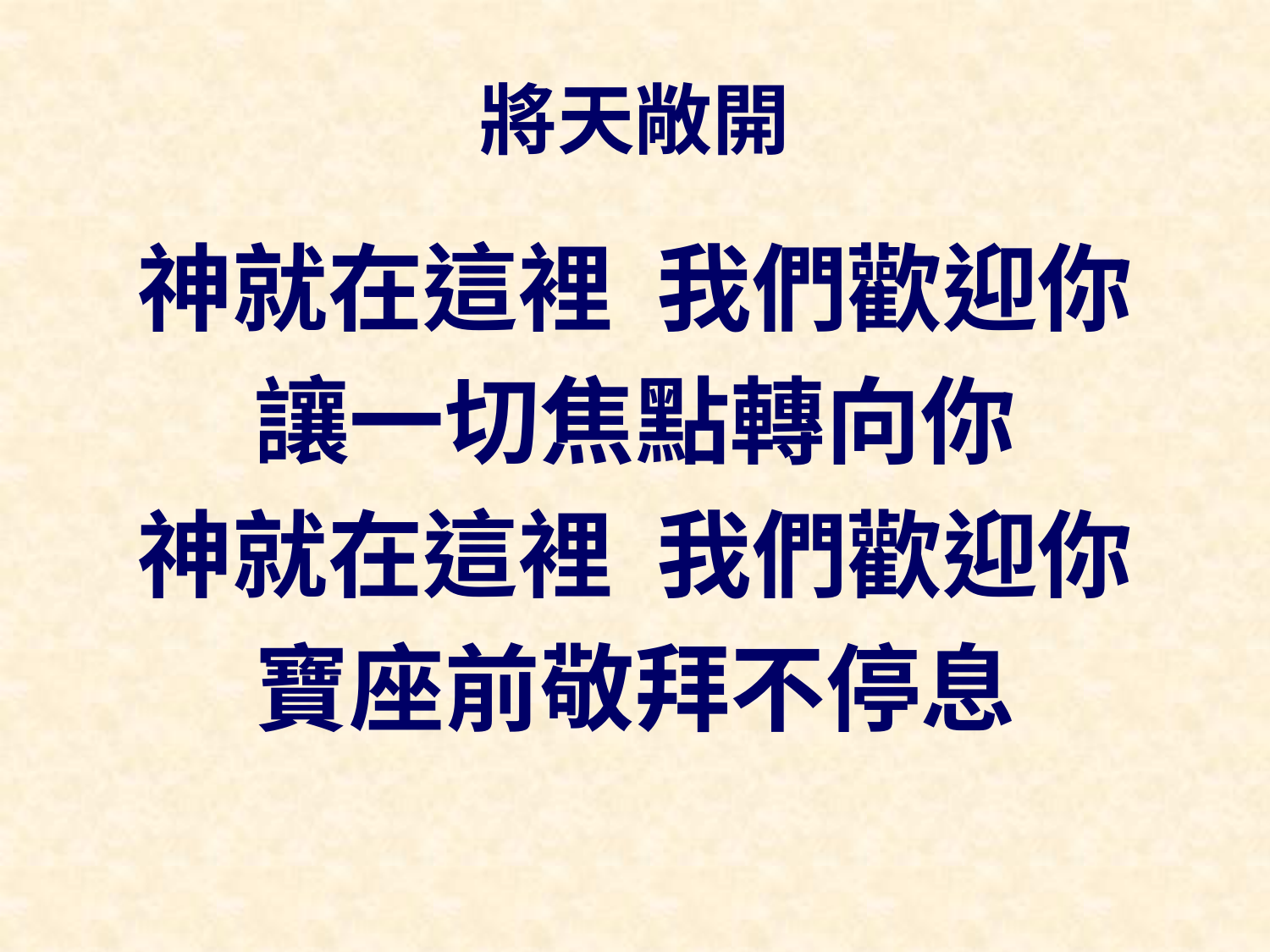

# 將天敞開
神就在這裡  我們歡迎你
讓一切焦點轉向你
神就在這裡  我們歡迎你
寶座前敬拜不停息